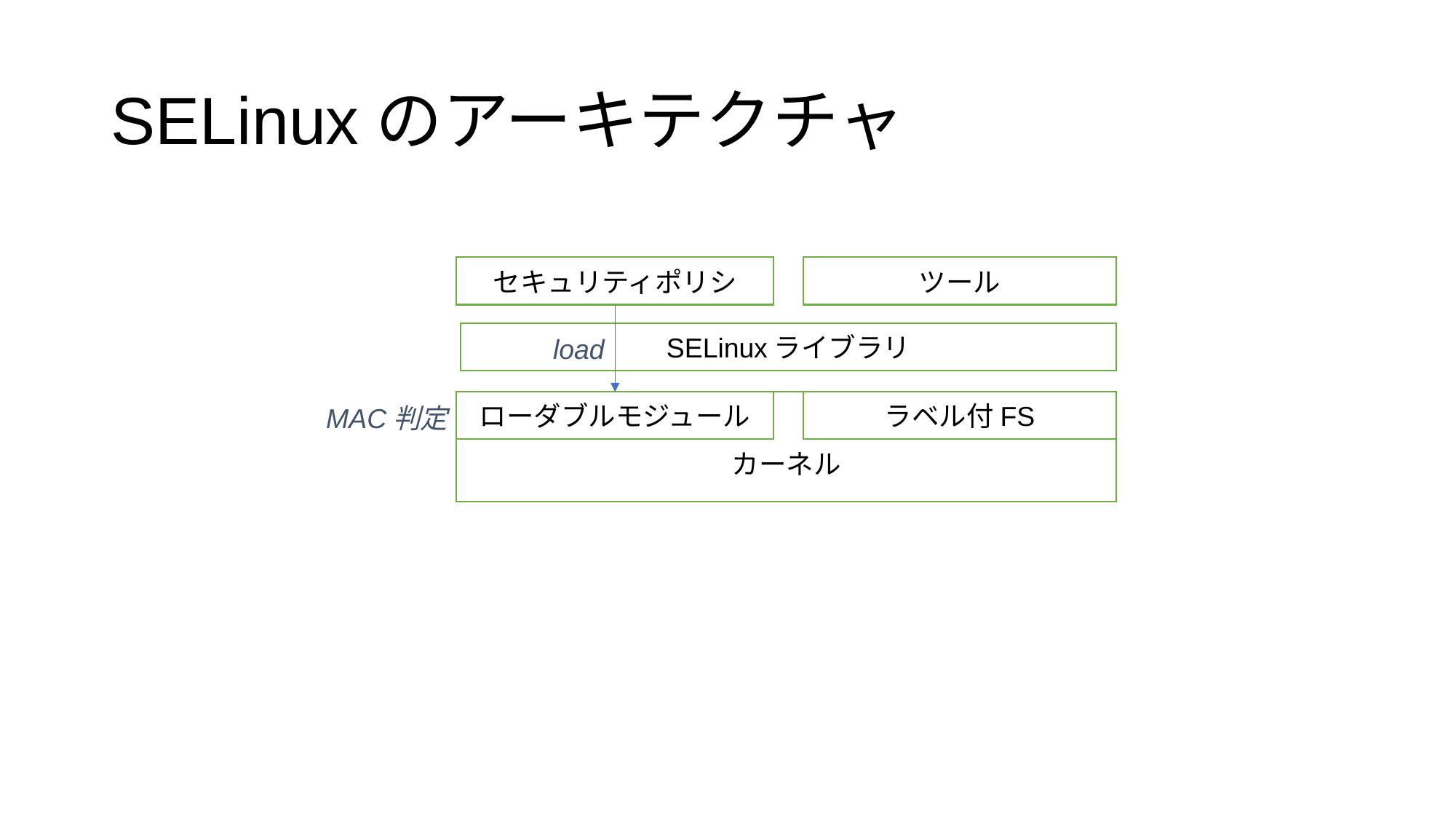

# SELinuxのアーキテクチャ
ツール
セキュリティポリシ
SELinuxライブラリ
load

カーネル
ラベル付FS
ローダブルモジュール
MAC判定